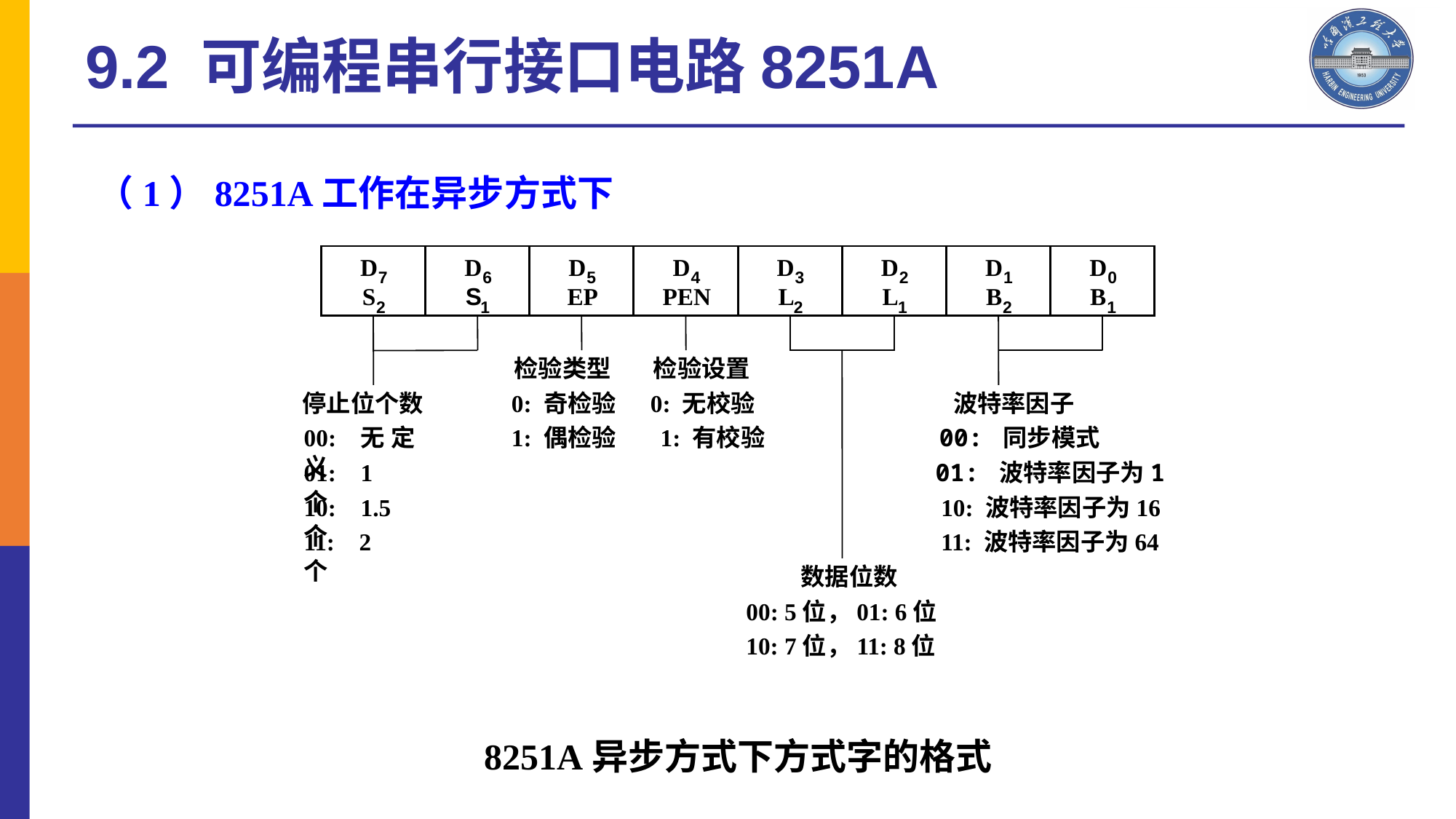

9.2 可编程串行接口电路8251A
（1）8251A工作在异步方式下

D
D
D
D
D
D
D
D
7
6
5
4
3
2
1
0
S
S
EP
PEN
L
L
B
B
2
1
2
1
2
1

检验类型
检验设置
停止位个数
0: 奇检验
0: 无校验
波特率因子
00: 无定义
1: 偶检验
1: 有校验
00: 同步模式
01: 1个
01: 波特率因子为1
10: 1.5个
10: 波特率因子为16
11: 2个
11: 波特率因子为64
数据位数
00: 5位，01: 6位
10: 7位，11: 8位
8251A异步方式下方式字的格式